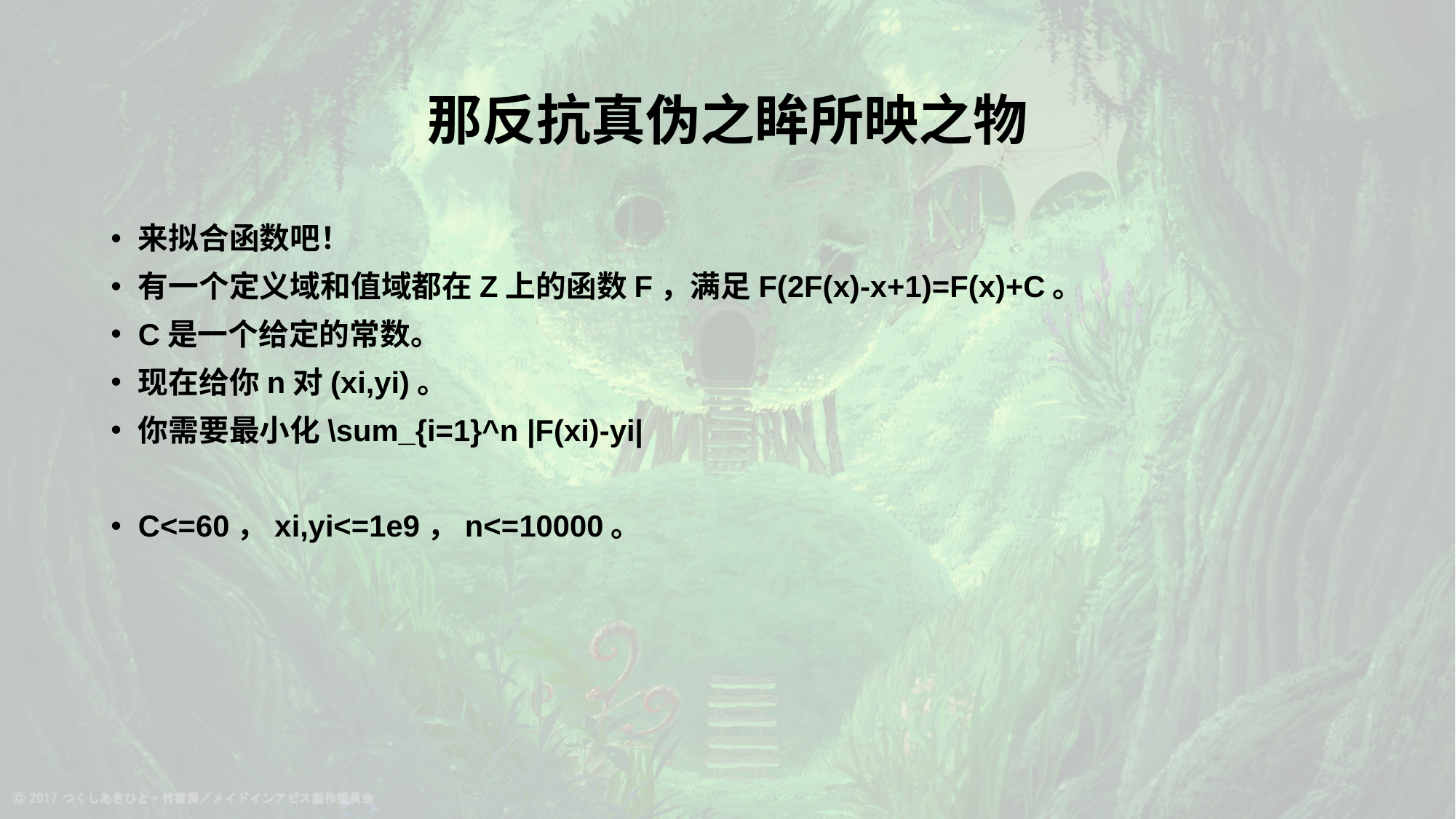

# 那反抗真伪之眸所映之物
来拟合函数吧！
有一个定义域和值域都在Z上的函数F，满足F(2F(x)-x+1)=F(x)+C。
C是一个给定的常数。
现在给你n对(xi,yi)。
你需要最小化\sum_{i=1}^n |F(xi)-yi|

C<=60，xi,yi<=1e9，n<=10000。